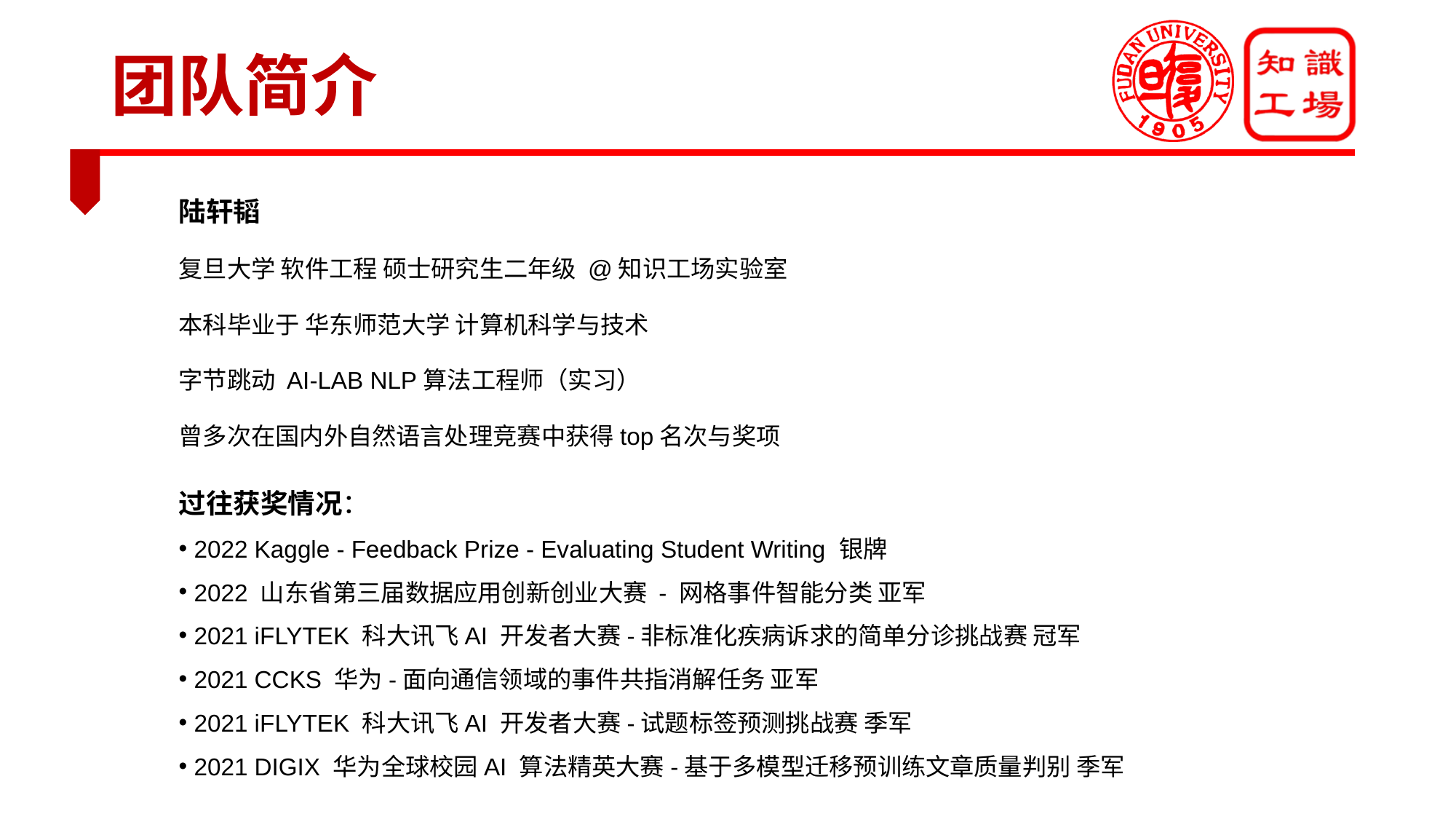

# 团队简介
陆轩韬
复旦大学 软件工程 硕士研究生二年级 @知识工场实验室
本科毕业于 华东师范大学 计算机科学与技术
字节跳动 AI-LAB NLP算法工程师（实习）
曾多次在国内外自然语言处理竞赛中获得top名次与奖项
过往获奖情况：
 2022 Kaggle - Feedback Prize - Evaluating Student Writing 银牌
 2022 山东省第三届数据应用创新创业大赛 - 网格事件智能分类 亚军
 2021 iFLYTEK 科大讯飞AI 开发者大赛-非标准化疾病诉求的简单分诊挑战赛 冠军
 2021 CCKS 华为-面向通信领域的事件共指消解任务 亚军
 2021 iFLYTEK 科大讯飞AI 开发者大赛-试题标签预测挑战赛 季军
 2021 DIGIX 华为全球校园AI 算法精英大赛-基于多模型迁移预训练文章质量判别 季军